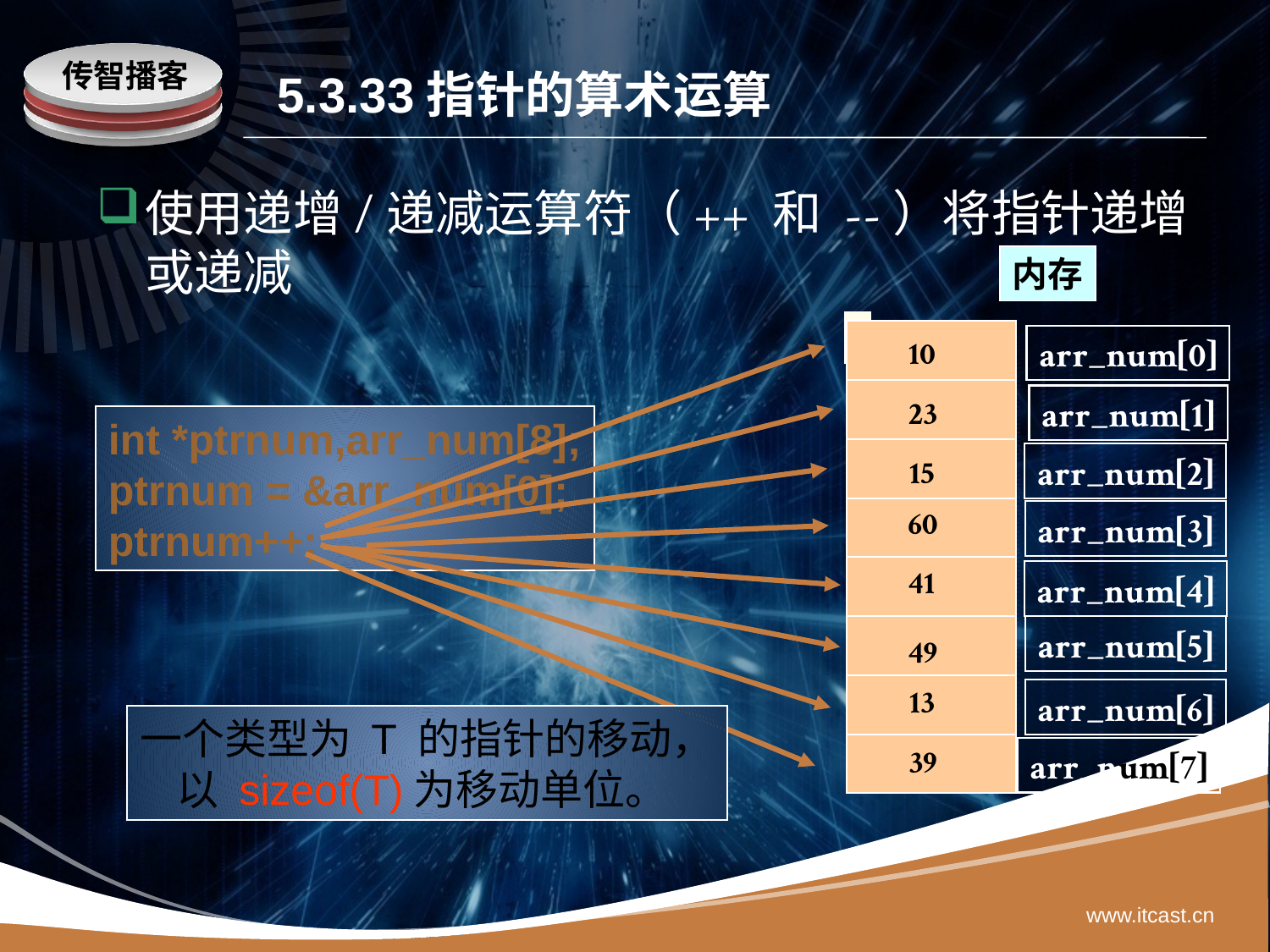

# 5.3.33指针的算术运算
使用递增/递减运算符（++ 和 --）将指针递增或递减
内存

arr_num[0]
arr_num[1]
arr_num[2]
arr_num[3]
arr_num[4]
arr_num[5]
arr_num[6]
arr_num[7]
10

23

int *ptrnum,arr_num[8];
ptrnum = &arr_num[0];
ptrnum++;
15

60

41

49
13
一个类型为 T 的指针的移动，
以 sizeof(T)为移动单位。
39
www.itcast.cn